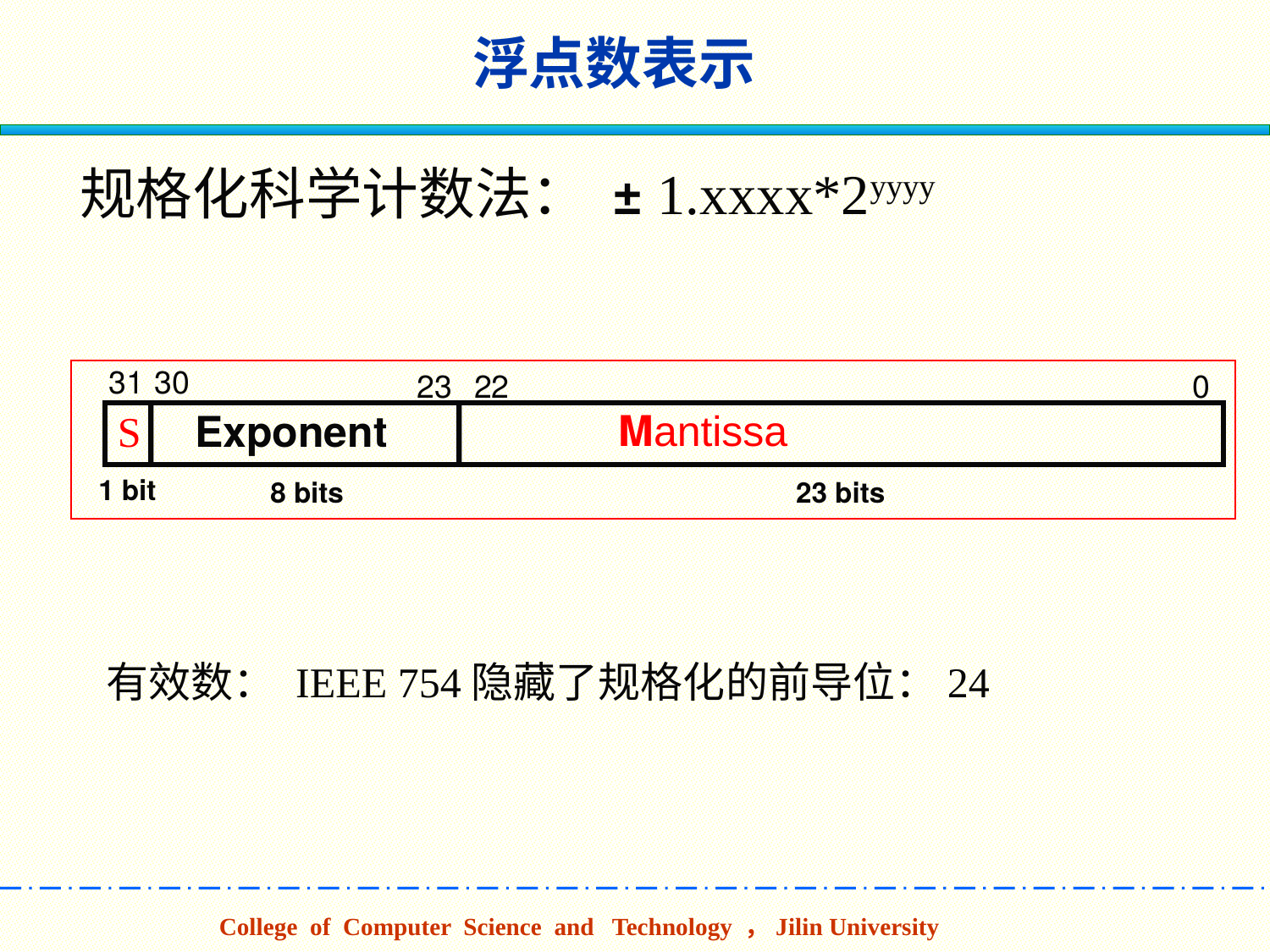

浮点数表示
规格化科学计数法： ± 1.xxxx*2yyyy
31
30

23
22
0
Exponent
S

1 bit
8 bits
23 bits
Mantissa
有效数： IEEE 754隐藏了规格化的前导位：24